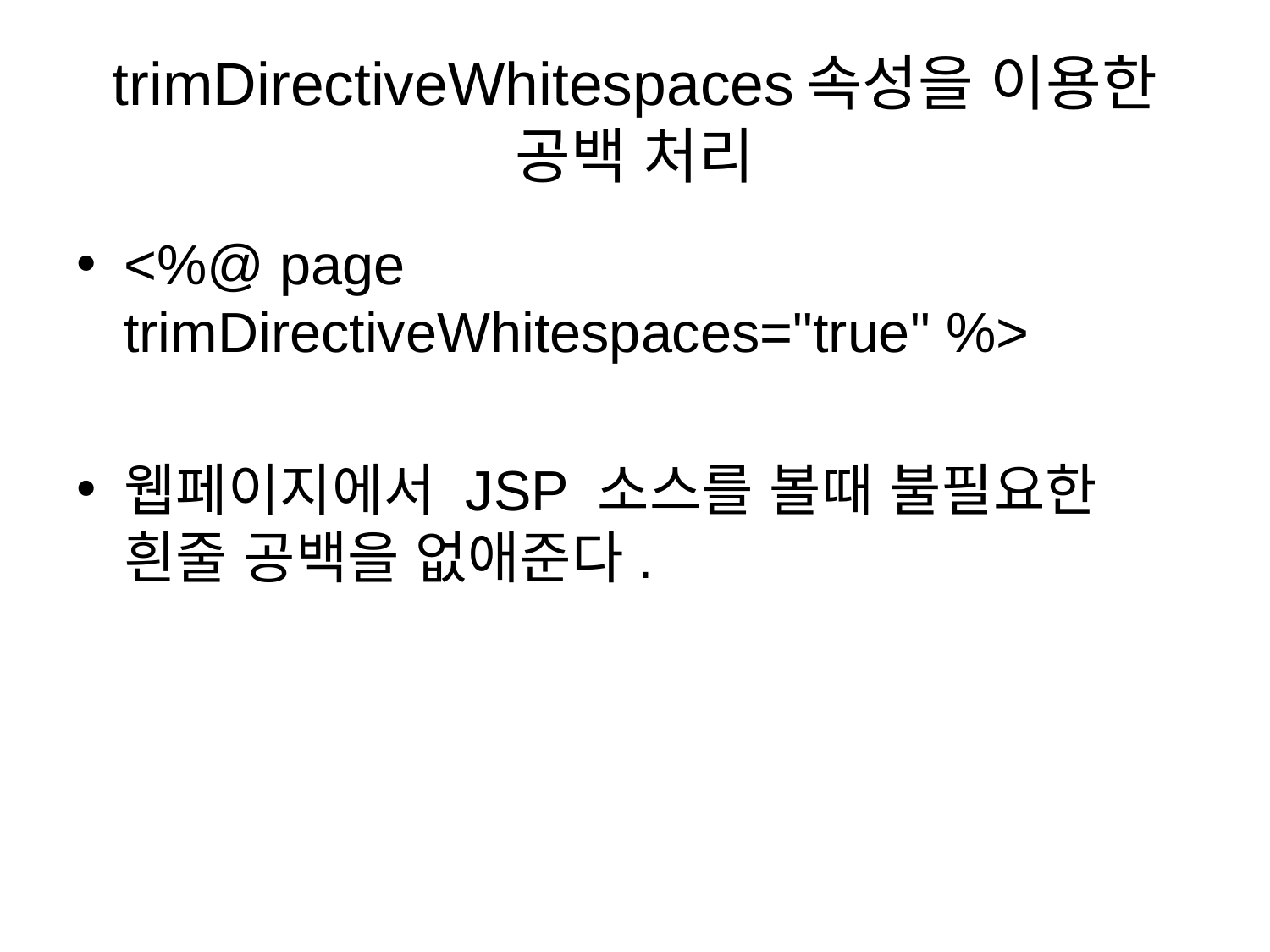

# trimDirectiveWhitespaces속성을 이용한 공백 처리
<%@ page trimDirectiveWhitespaces="true" %>

웹페이지에서 JSP 소스를 볼때 불필요한 흰줄 공백을 없애준다.